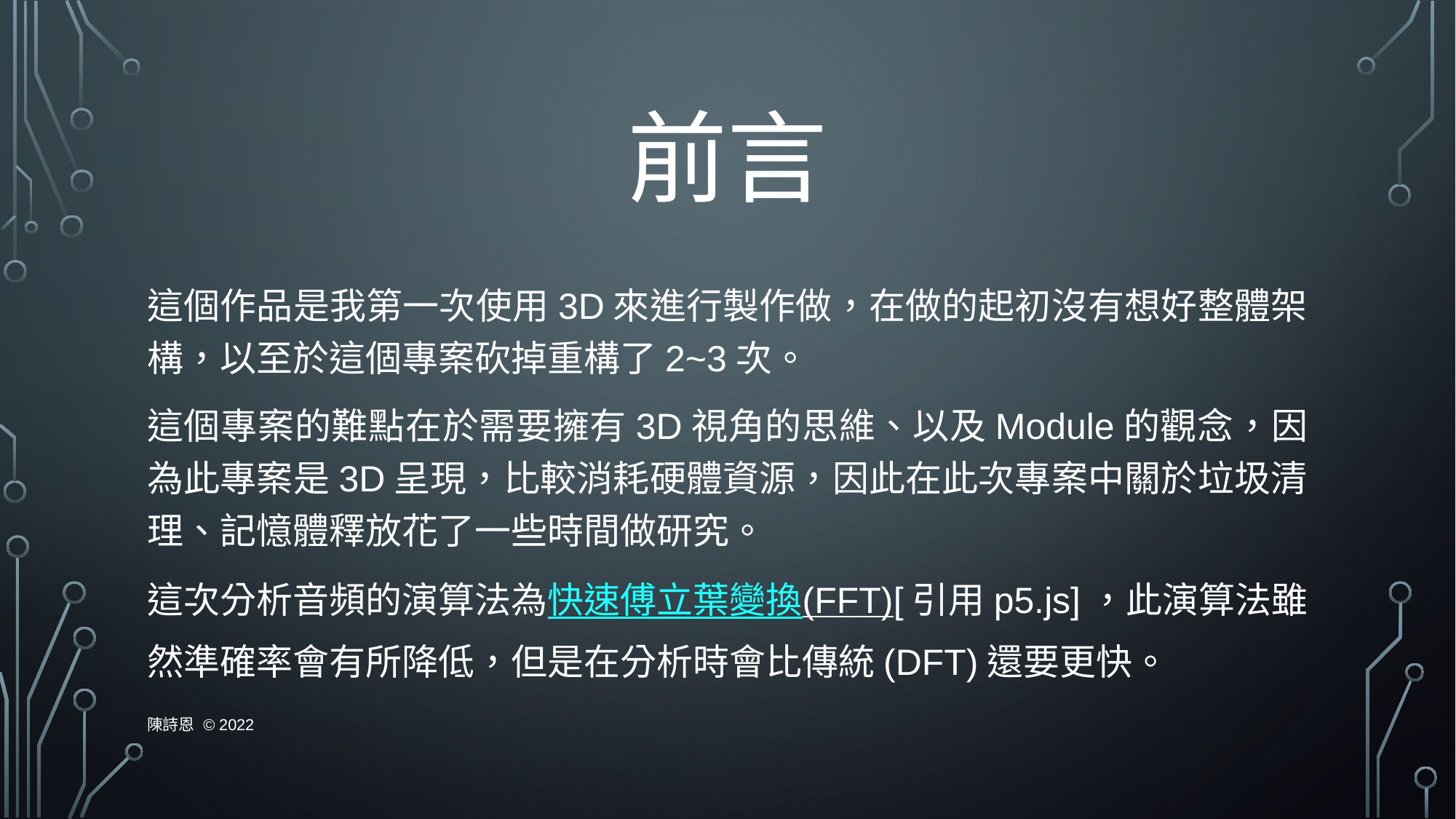

# 前言
這個作品是我第一次使用3D來進行製作做，在做的起初沒有想好整體架構，以至於這個專案砍掉重構了2~3次。
這個專案的難點在於需要擁有3D視角的思維、以及Module的觀念，因為此專案是3D呈現，比較消耗硬體資源，因此在此次專案中關於垃圾清理、記憶體釋放花了一些時間做研究。
這次分析音頻的演算法為快速傅立葉變換(FFT)[引用p5.js]，此演算法雖然準確率會有所降低，但是在分析時會比傳統(DFT)還要更快。
陳詩恩 © 2022